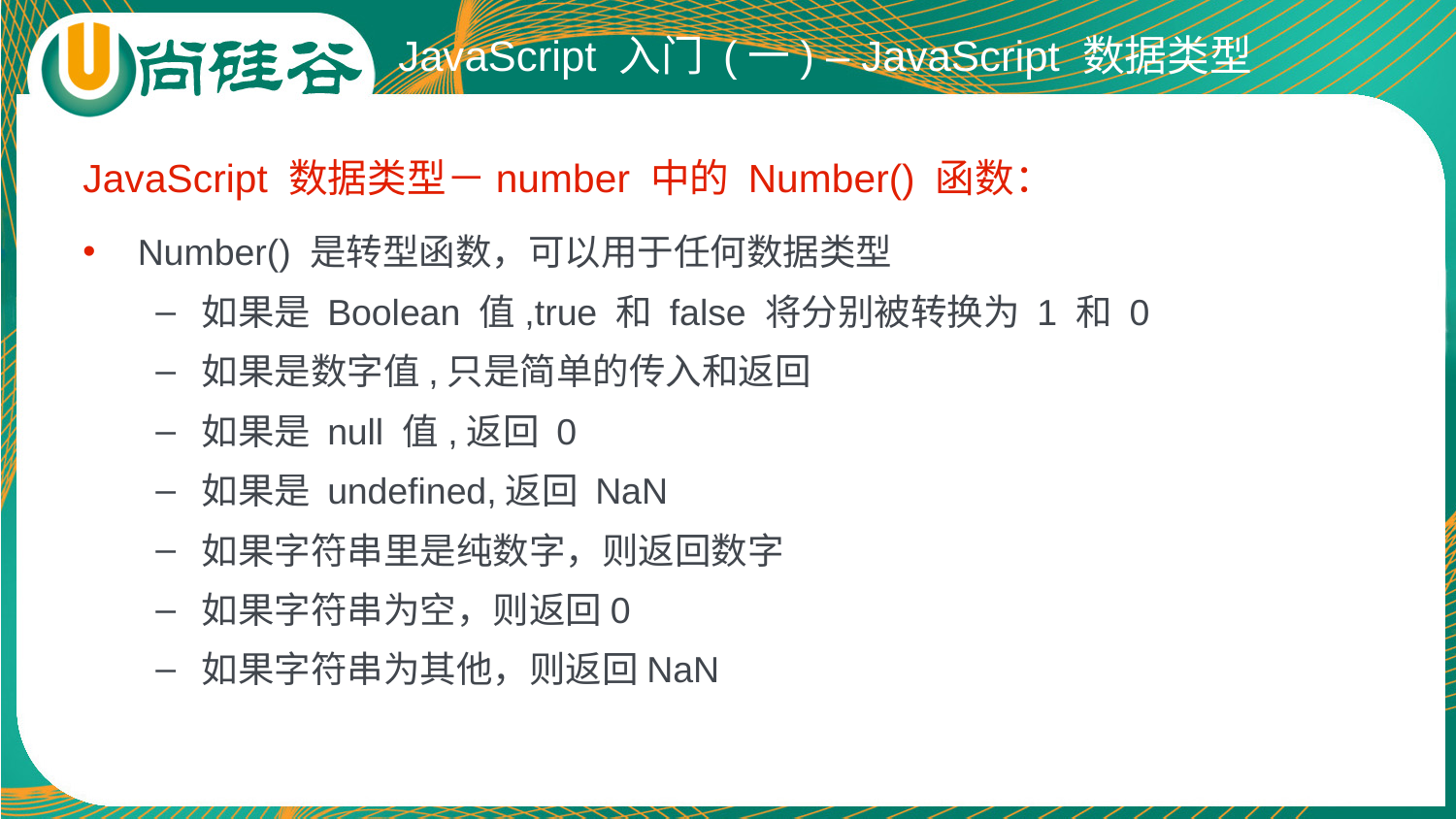

# JavaScript 入门 (一) – JavaScript 数据类型
JavaScript 数据类型－number 中的 Number() 函数：
Number() 是转型函数，可以用于任何数据类型
如果是 Boolean 值,true 和 false 将分别被转换为 1 和 0
如果是数字值,只是简单的传入和返回
如果是 null 值,返回 0
如果是 undefined,返回 NaN
如果字符串里是纯数字，则返回数字
如果字符串为空，则返回0
如果字符串为其他，则返回NaN